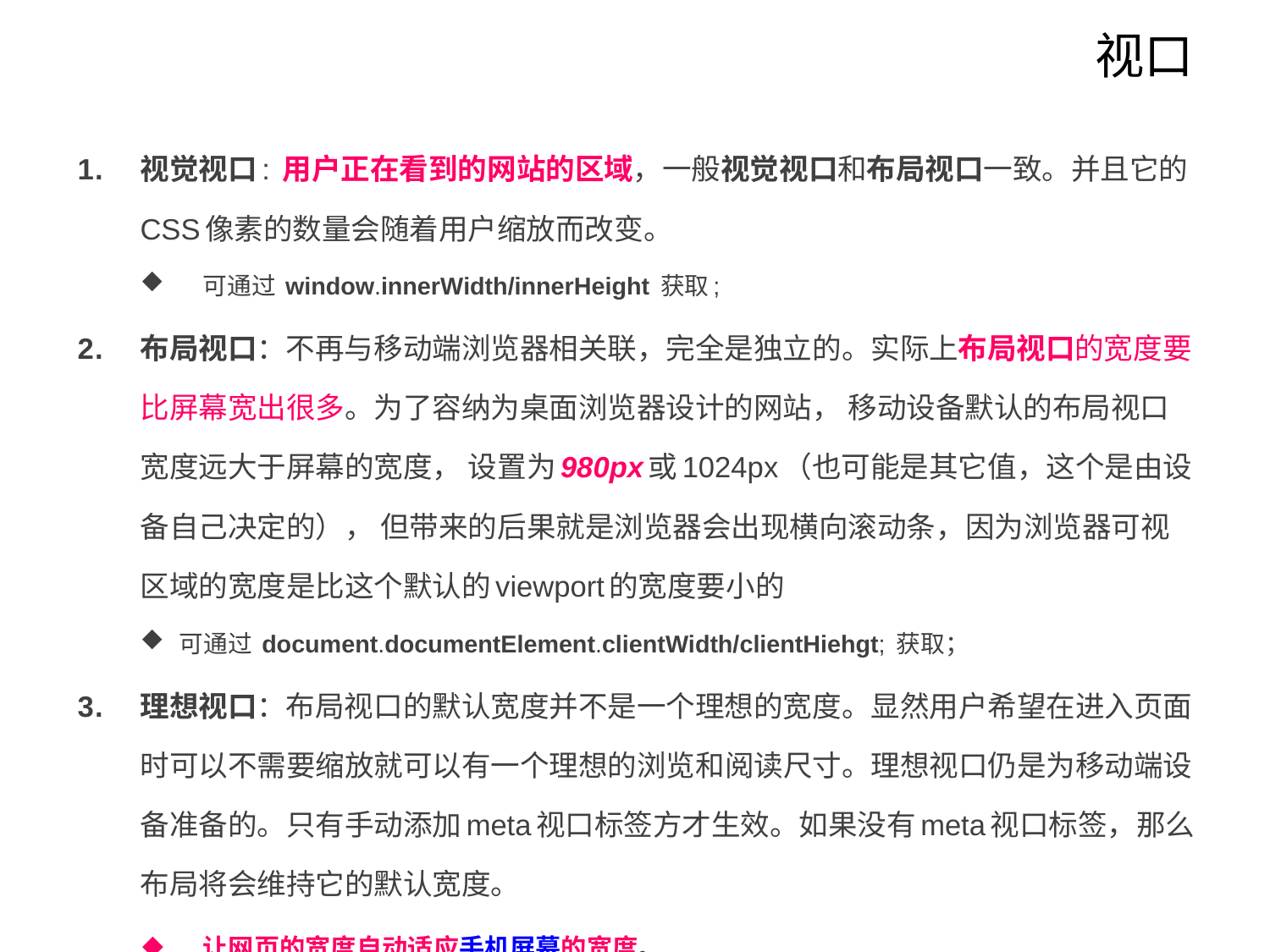

# 视口
视觉视口: 用户正在看到的网站的区域，一般视觉视口和布局视口一致。并且它的CSS像素的数量会随着用户缩放而改变。
可通过 window.innerWidth/innerHeight 获取;
布局视口：不再与移动端浏览器相关联，完全是独立的。实际上布局视口的宽度要比屏幕宽出很多。为了容纳为桌面浏览器设计的网站， 移动设备默认的布局视口宽度远大于屏幕的宽度， 设置为980px或1024px（也可能是其它值，这个是由设备自己决定的）， 但带来的后果就是浏览器会出现横向滚动条，因为浏览器可视区域的宽度是比这个默认的viewport的宽度要小的
可通过 document.documentElement.clientWidth/clientHiehgt; 获取；
理想视口：布局视口的默认宽度并不是一个理想的宽度。显然用户希望在进入页面时可以不需要缩放就可以有一个理想的浏览和阅读尺寸。理想视口仍是为移动端设备准备的。只有手动添加meta视口标签方才生效。如果没有meta视口标签，那么布局将会维持它的默认宽度。
让网页的宽度自动适应手机屏幕的宽度。